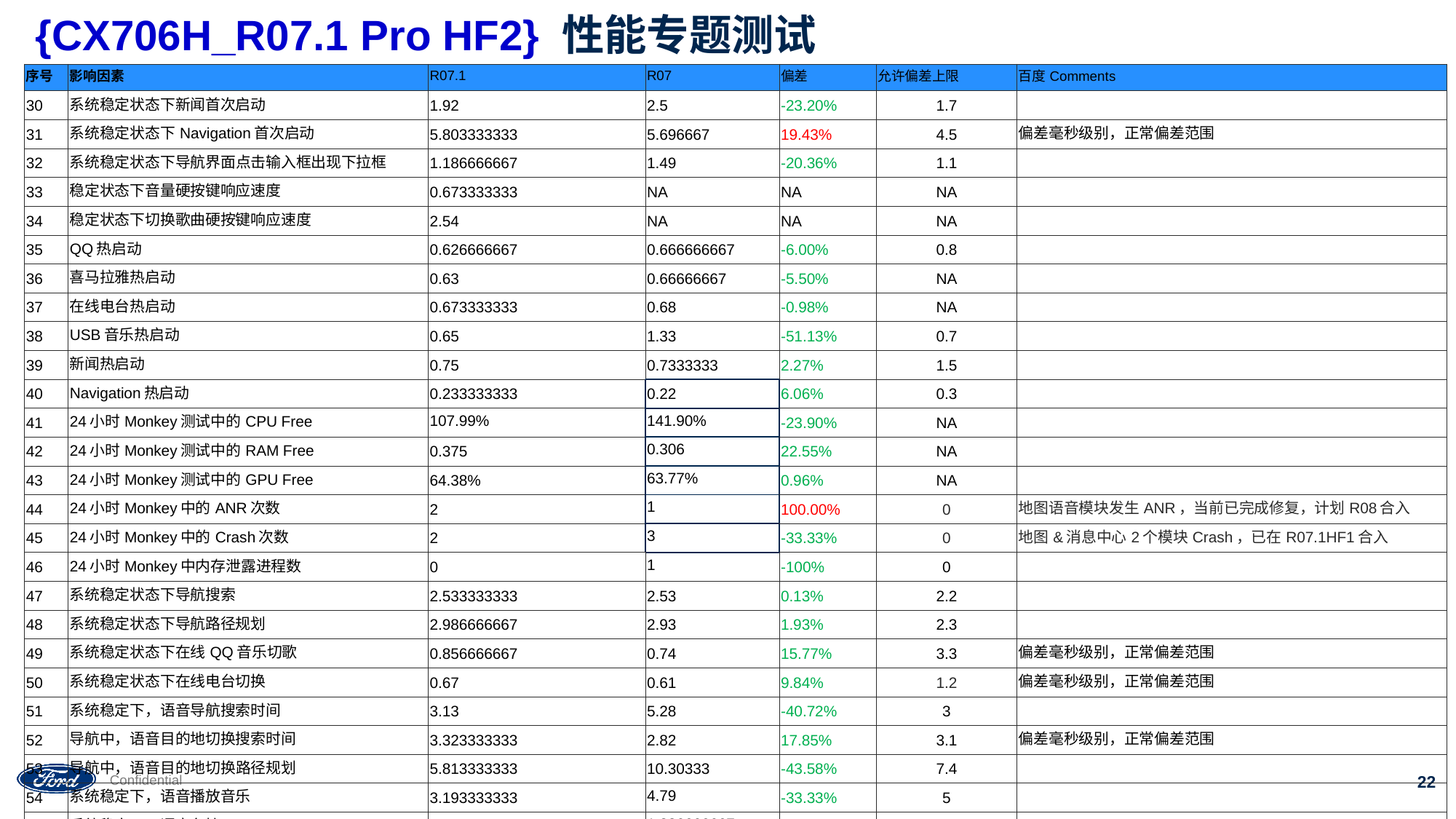

# {CX706H_R07.1 Pro HF2} 性能专题测试
| 序号 | 影响因素 | R07.1 | R07 | 偏差 | 允许偏差上限 | 百度Comments |
| --- | --- | --- | --- | --- | --- | --- |
| 30 | 系统稳定状态下新闻首次启动 | 1.92 | 2.5 | -23.20% | 1.7 |  |
| 31 | 系统稳定状态下Navigation首次启动 | 5.803333333 | 5.696667 | 19.43% | 4.5 | 偏差毫秒级别，正常偏差范围 |
| 32 | 系统稳定状态下导航界面点击输入框出现下拉框 | 1.186666667 | 1.49 | -20.36% | 1.1 |  |
| 33 | 稳定状态下音量硬按键响应速度 | 0.673333333 | NA | NA | NA |  |
| 34 | 稳定状态下切换歌曲硬按键响应速度 | 2.54 | NA | NA | NA |  |
| 35 | QQ热启动 | 0.626666667 | 0.666666667 | -6.00% | 0.8 |  |
| 36 | 喜马拉雅热启动 | 0.63 | 0.66666667 | -5.50% | NA |  |
| 37 | 在线电台热启动 | 0.673333333 | 0.68 | -0.98% | NA |  |
| 38 | USB音乐热启动 | 0.65 | 1.33 | -51.13% | 0.7 |  |
| 39 | 新闻热启动 | 0.75 | 0.7333333 | 2.27% | 1.5 |  |
| 40 | Navigation热启动 | 0.233333333 | 0.22 | 6.06% | 0.3 |  |
| 41 | 24小时Monkey测试中的CPU Free | 107.99% | 141.90% | -23.90% | NA |  |
| 42 | 24小时Monkey测试中的RAM Free | 0.375 | 0.306 | 22.55% | NA |  |
| 43 | 24小时Monkey测试中的GPU Free | 64.38% | 63.77% | 0.96% | NA |  |
| 44 | 24小时Monkey中的ANR次数 | 2 | 1 | 100.00% | 0 | 地图语音模块发生ANR，当前已完成修复，计划R08合入 |
| 45 | 24小时Monkey中的Crash次数 | 2 | 3 | -33.33% | 0 | 地图&消息中心2个模块Crash，已在R07.1HF1合入 |
| 46 | 24小时Monkey中内存泄露进程数 | 0 | 1 | -100% | 0 |  |
| 47 | 系统稳定状态下导航搜索 | 2.533333333 | 2.53 | 0.13% | 2.2 |  |
| 48 | 系统稳定状态下导航路径规划 | 2.986666667 | 2.93 | 1.93% | 2.3 |  |
| 49 | 系统稳定状态下在线QQ音乐切歌 | 0.856666667 | 0.74 | 15.77% | 3.3 | 偏差毫秒级别，正常偏差范围 |
| 50 | 系统稳定状态下在线电台切换 | 0.67 | 0.61 | 9.84% | 1.2 | 偏差毫秒级别，正常偏差范围 |
| 51 | 系统稳定下，语音导航搜索时间 | 3.13 | 5.28 | -40.72% | 3 |  |
| 52 | 导航中，语音目的地切换搜索时间 | 3.323333333 | 2.82 | 17.85% | 3.1 | 偏差毫秒级别，正常偏差范围 |
| 53 | 导航中，语音目的地切换路径规划 | 5.813333333 | 10.30333 | -43.58% | 7.4 |  |
| 54 | 系统稳定下，语音播放音乐 | 3.193333333 | 4.79 | -33.33% | 5 |  |
| 55 | 系统稳定下，语音车控 | 1.25 | 1.226666667 | 1.90% | 0.9 |  |
| 56 | 系统稳定下，语音系统控制 | 0.66 | 0.72 | -8.33% | 1.1 |  |